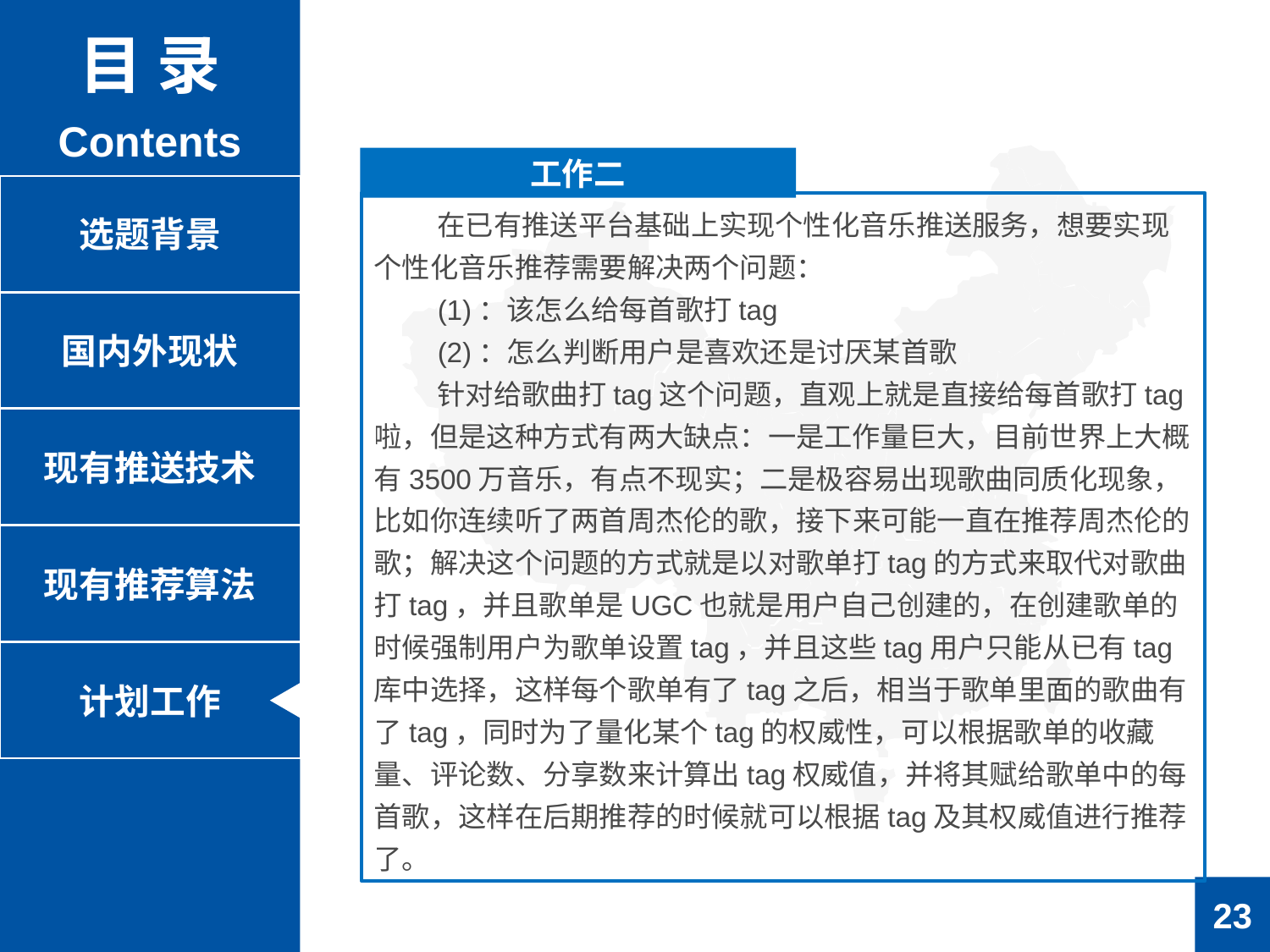

目 录
Contents
工作二
选题背景
在已有推送平台基础上实现个性化音乐推送服务，想要实现个性化音乐推荐需要解决两个问题：
(1)：该怎么给每首歌打tag
(2)：怎么判断用户是喜欢还是讨厌某首歌
针对给歌曲打tag这个问题，直观上就是直接给每首歌打tag啦，但是这种方式有两大缺点：一是工作量巨大，目前世界上大概有3500万音乐，有点不现实；二是极容易出现歌曲同质化现象，比如你连续听了两首周杰伦的歌，接下来可能一直在推荐周杰伦的歌；解决这个问题的方式就是以对歌单打tag的方式来取代对歌曲打tag，并且歌单是UGC也就是用户自己创建的，在创建歌单的时候强制用户为歌单设置tag，并且这些tag用户只能从已有tag库中选择，这样每个歌单有了tag之后，相当于歌单里面的歌曲有了tag，同时为了量化某个tag的权威性，可以根据歌单的收藏量、评论数、分享数来计算出tag权威值，并将其赋给歌单中的每首歌，这样在后期推荐的时候就可以根据tag及其权威值进行推荐了。
国内外现状
现有推送技术
现有推荐算法
计划工作

23